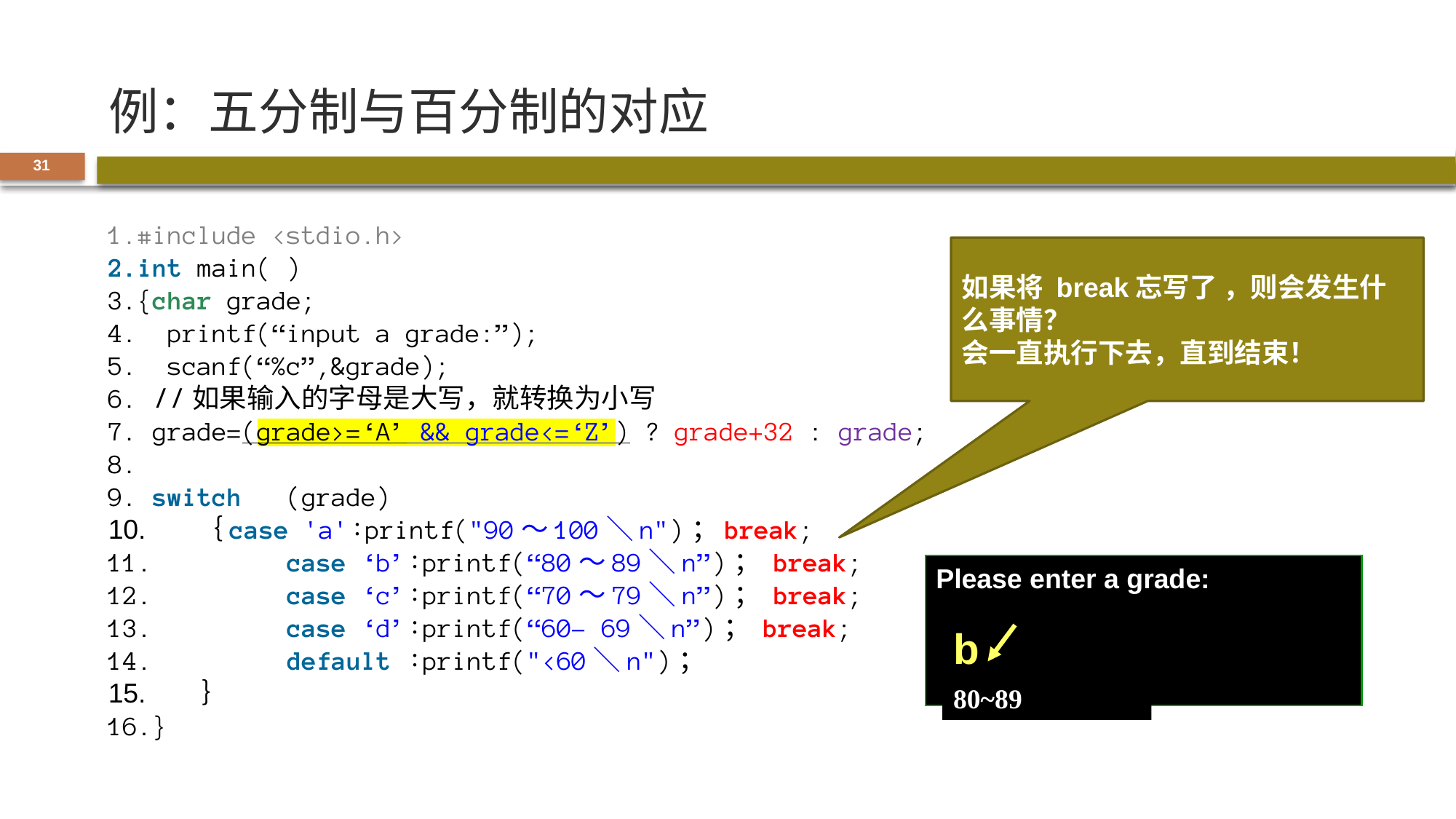

# 例：五分制与百分制的对应
31
#include <stdio.h>
int main( )
{char grade;
  printf(“input a grade:”);
  scanf(“%c”,&grade);
 //如果输入的字母是大写，就转换为小写
 grade=(grade>=‘A’ && grade<=‘Z’) ? grade+32 : grade;

 switch   (grade)
       ｛case 'a'∶printf("90～100＼n")；break;
         case ‘b’∶printf(“80～89＼n”)； break;
         case ‘c’∶printf(“70～79＼n”)； break;
         case ‘d’∶printf(“60- 69＼n”)； break;
         default ∶printf("<60＼n")；
        ｝
}
如果将 break忘写了 ，则会发生什么事情？
会一直执行下去，直到结束！
Please enter a grade:

b

80~89